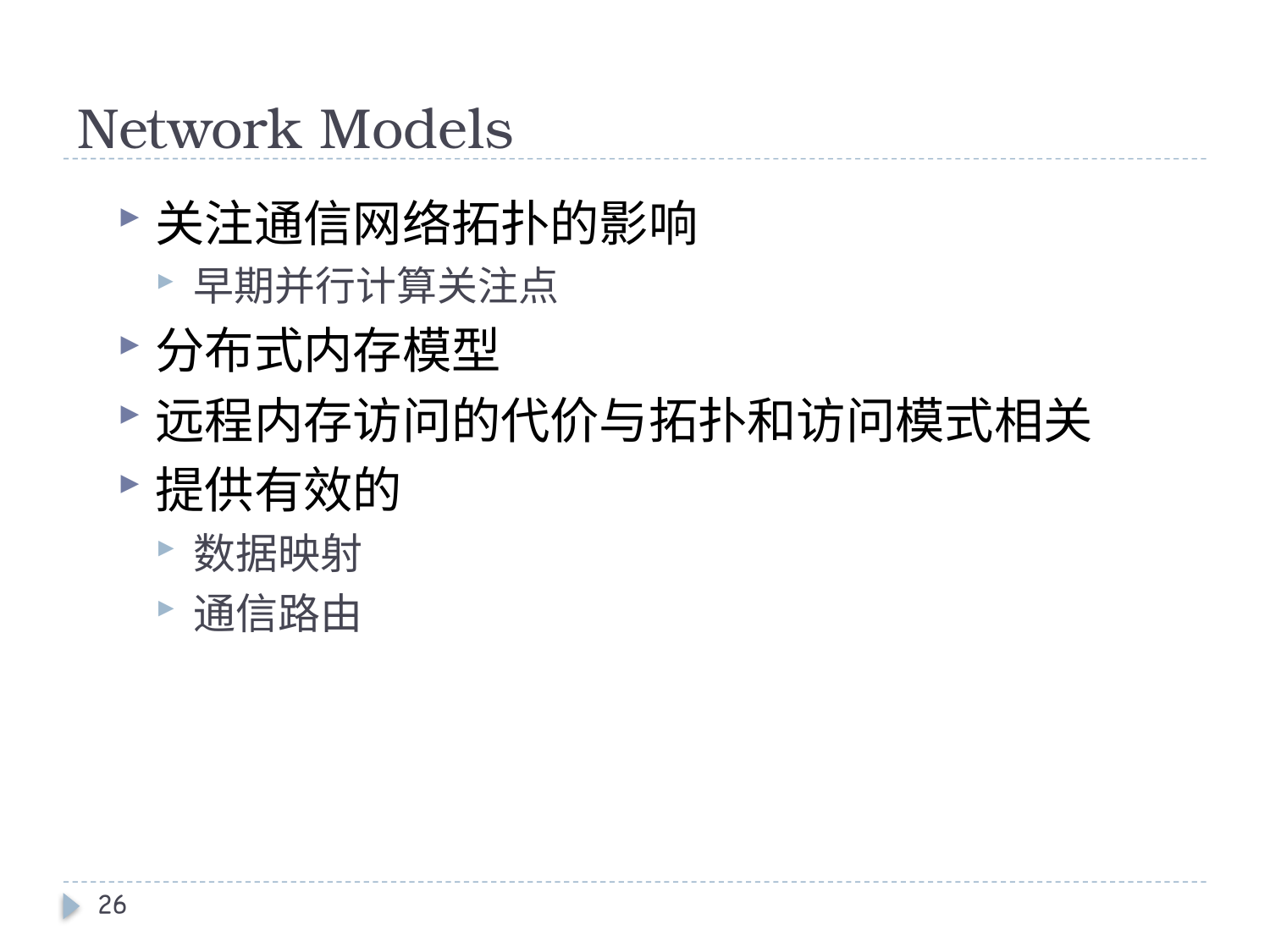

# Network Models
关注通信网络拓扑的影响
早期并行计算关注点
分布式内存模型
远程内存访问的代价与拓扑和访问模式相关
提供有效的
数据映射
通信路由
26